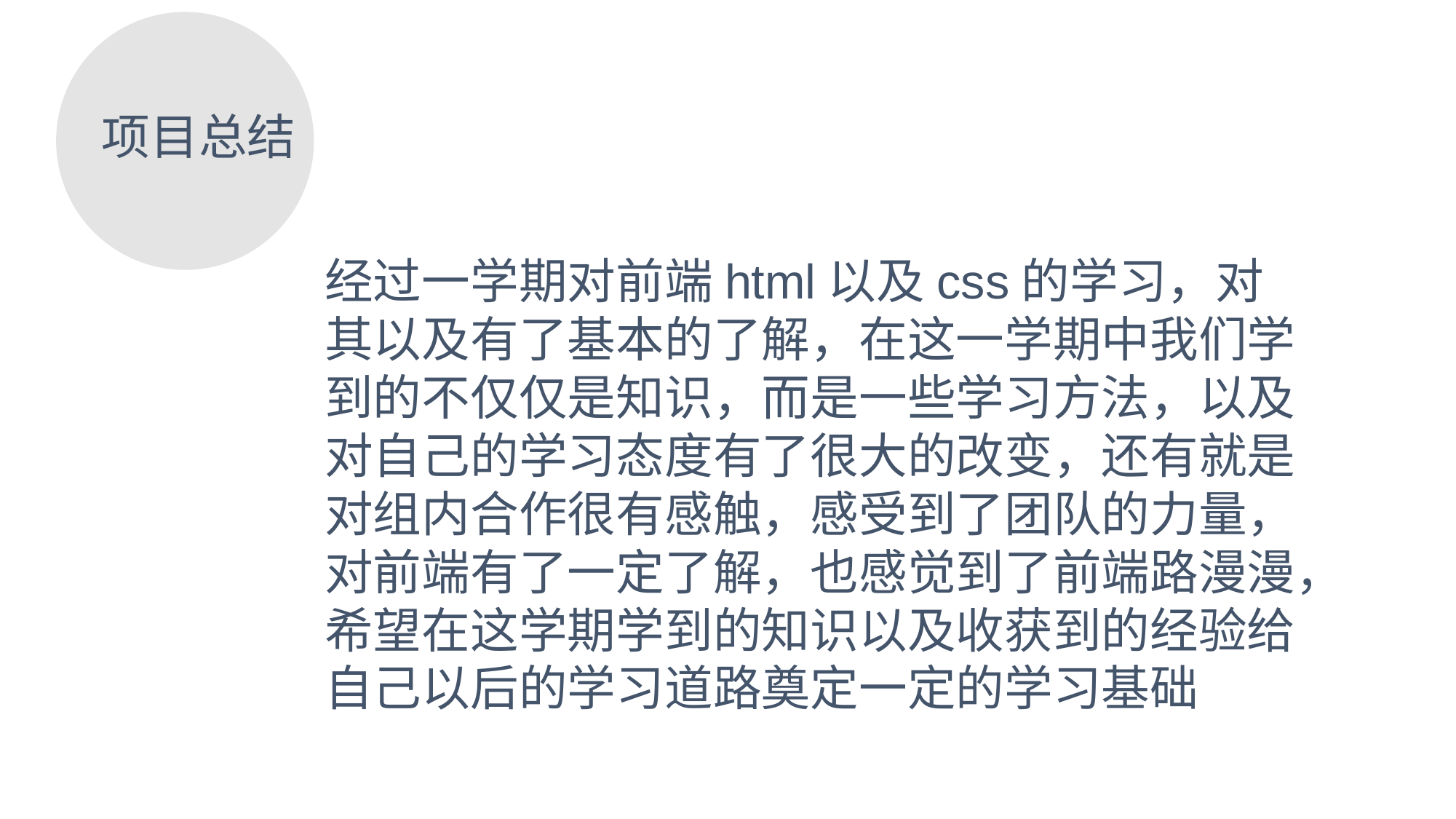

项目总结
经过一学期对前端html以及css的学习，对其以及有了基本的了解，在这一学期中我们学到的不仅仅是知识，而是一些学习方法，以及对自己的学习态度有了很大的改变，还有就是对组内合作很有感触，感受到了团队的力量，对前端有了一定了解，也感觉到了前端路漫漫，希望在这学期学到的知识以及收获到的经验给自己以后的学习道路奠定一定的学习基础